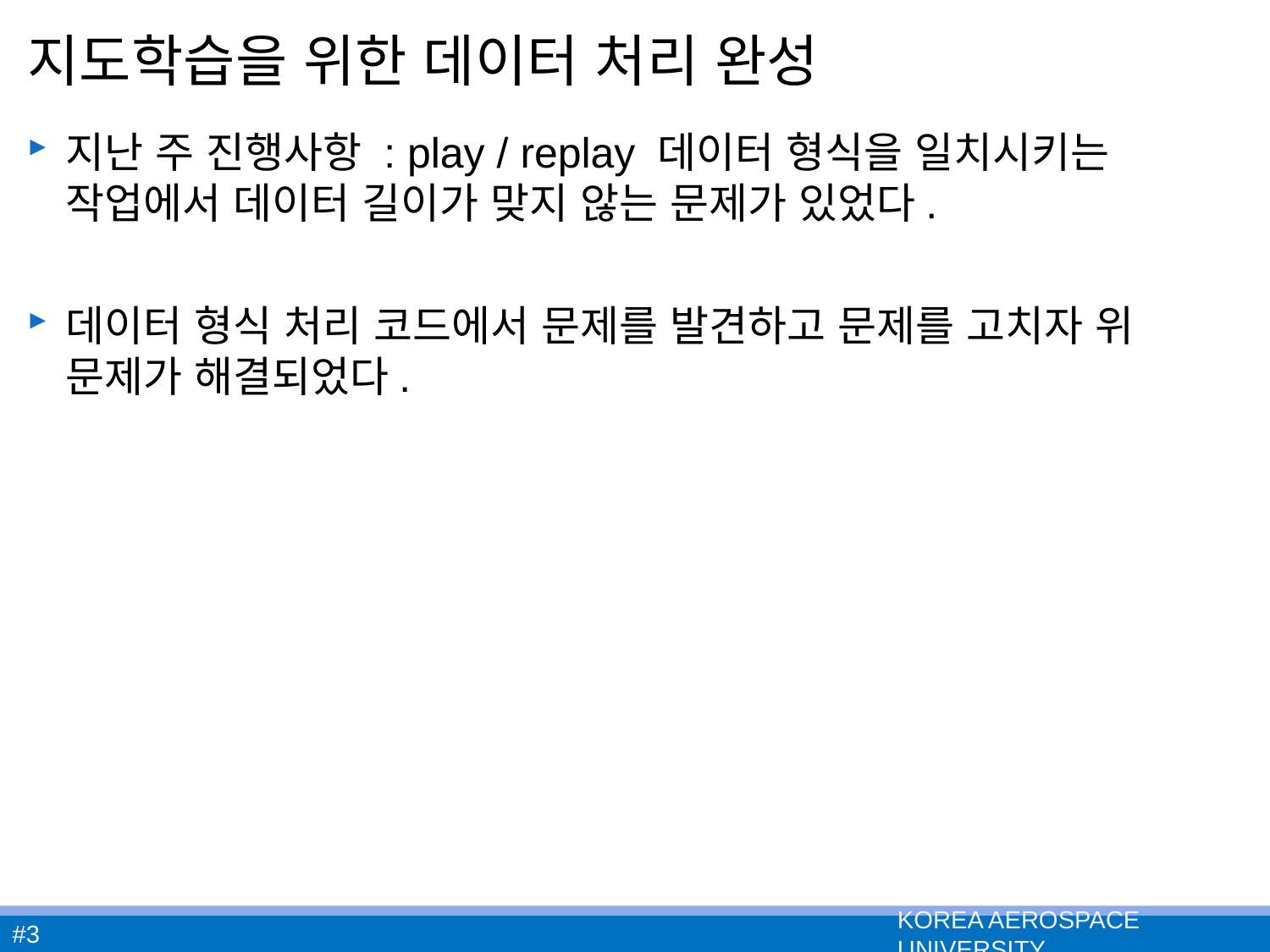

# 지도학습을 위한 데이터 처리 완성
지난 주 진행사항 : play / replay 데이터 형식을 일치시키는 작업에서 데이터 길이가 맞지 않는 문제가 있었다.

데이터 형식 처리 코드에서 문제를 발견하고 문제를 고치자 위 문제가 해결되었다.
#3